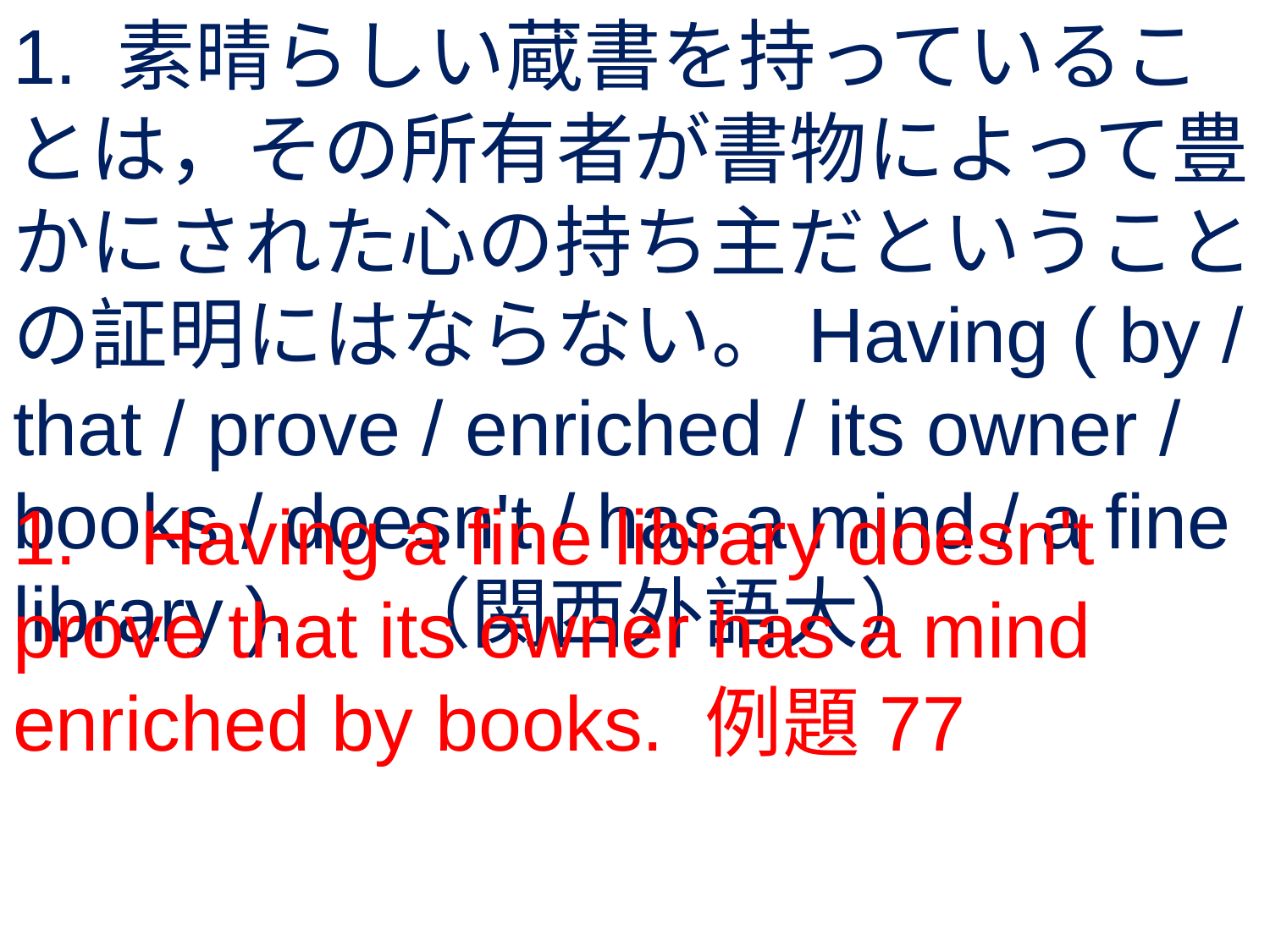

# 1. 素晴らしい蔵書を持っていることは，その所有者が書物によって豊かにされた心の持ち主だということの証明にはならない。Having ( by / that / prove / enriched / its owner / books / doesn't / has a mind / a fine library ).	（関西外語大）
1.	Having a fine library doesn't prove that its owner has a mind enriched by books. 例題77